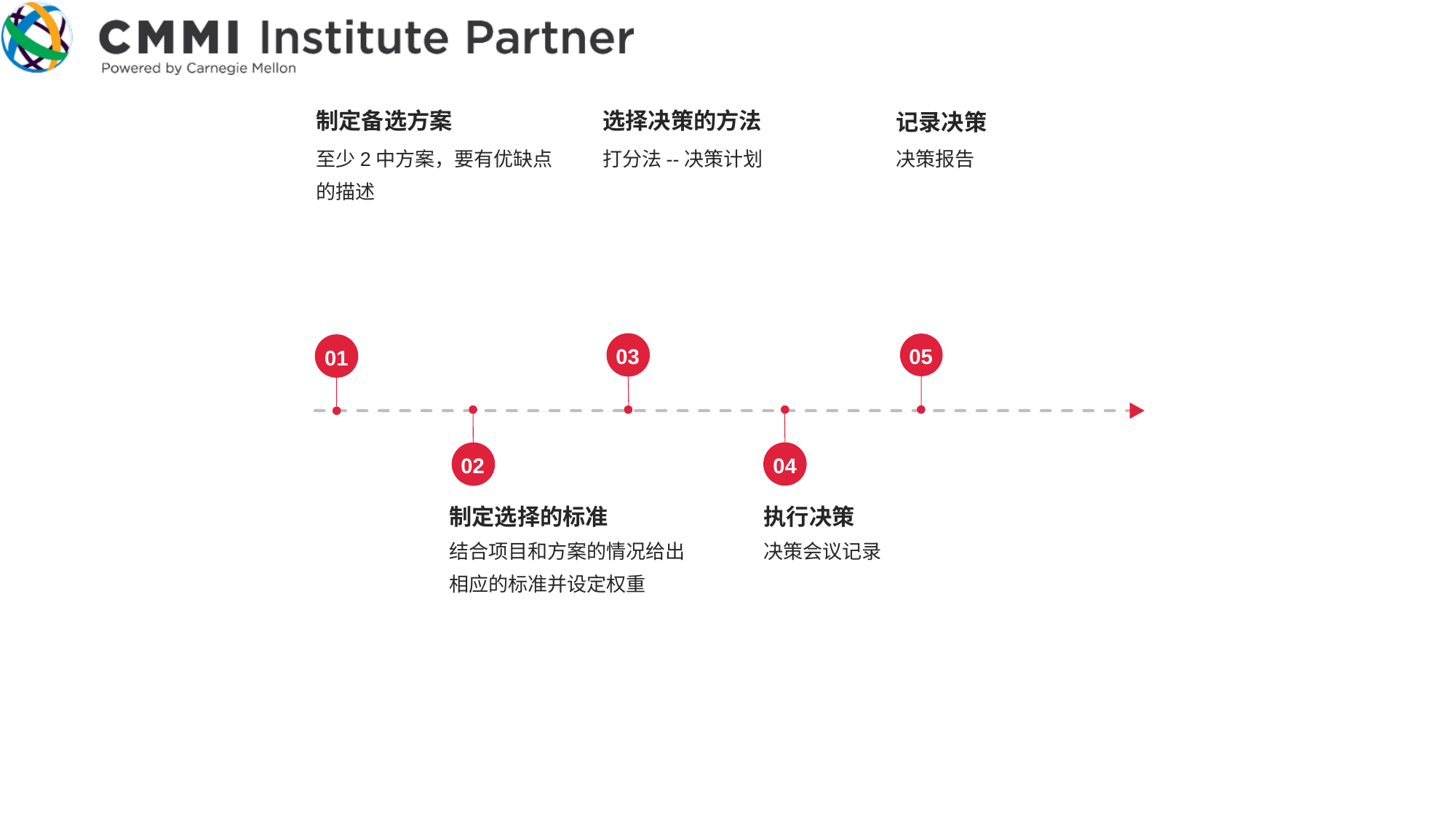

制定备选方案
选择决策的方法
记录决策
至少2中方案，要有优缺点的描述
打分法--决策计划
决策报告

05
03
01

04
02
制定选择的标准
执行决策
结合项目和方案的情况给出相应的标准并设定权重
决策会议记录